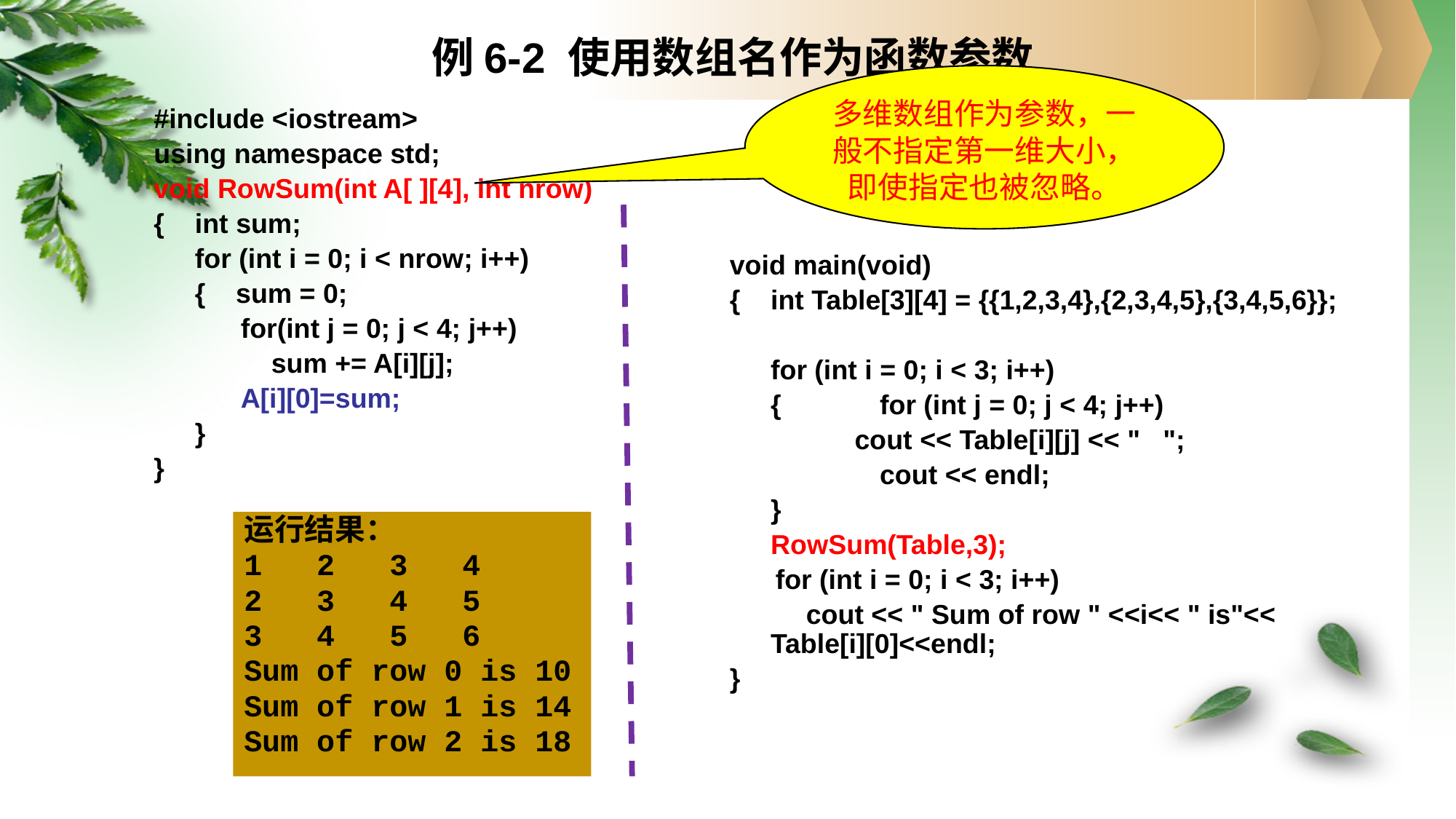

# 例6-2 使用数组名作为函数参数
多维数组作为参数，一般不指定第一维大小，即使指定也被忽略。
#include <iostream>
using namespace std;
void RowSum(int A[ ][4], int nrow)
{	int sum;
	for (int i = 0; i < nrow; i++)
	{    sum = 0;
	      for(int j = 0; j < 4; j++)
	          sum += A[i][j];
	      A[i][0]=sum;
	}
}
void main(void)
{	int Table[3][4] = {{1,2,3,4},{2,3,4,5},{3,4,5,6}};

	for (int i = 0; i < 3; i++)
	{	for (int j = 0; j < 4; j++)
	           cout << Table[i][j] << "   ";
		cout << endl;
	}
	RowSum(Table,3);
      for (int i = 0; i < 3; i++)
          cout << " Sum of row " <<i<< " is"<< Table[i][0]<<endl;
}
运行结果：
1   2   3   4
2   3   4   5
3   4   5   6
Sum of row 0 is 10
Sum of row 1 is 14
Sum of row 2 is 18